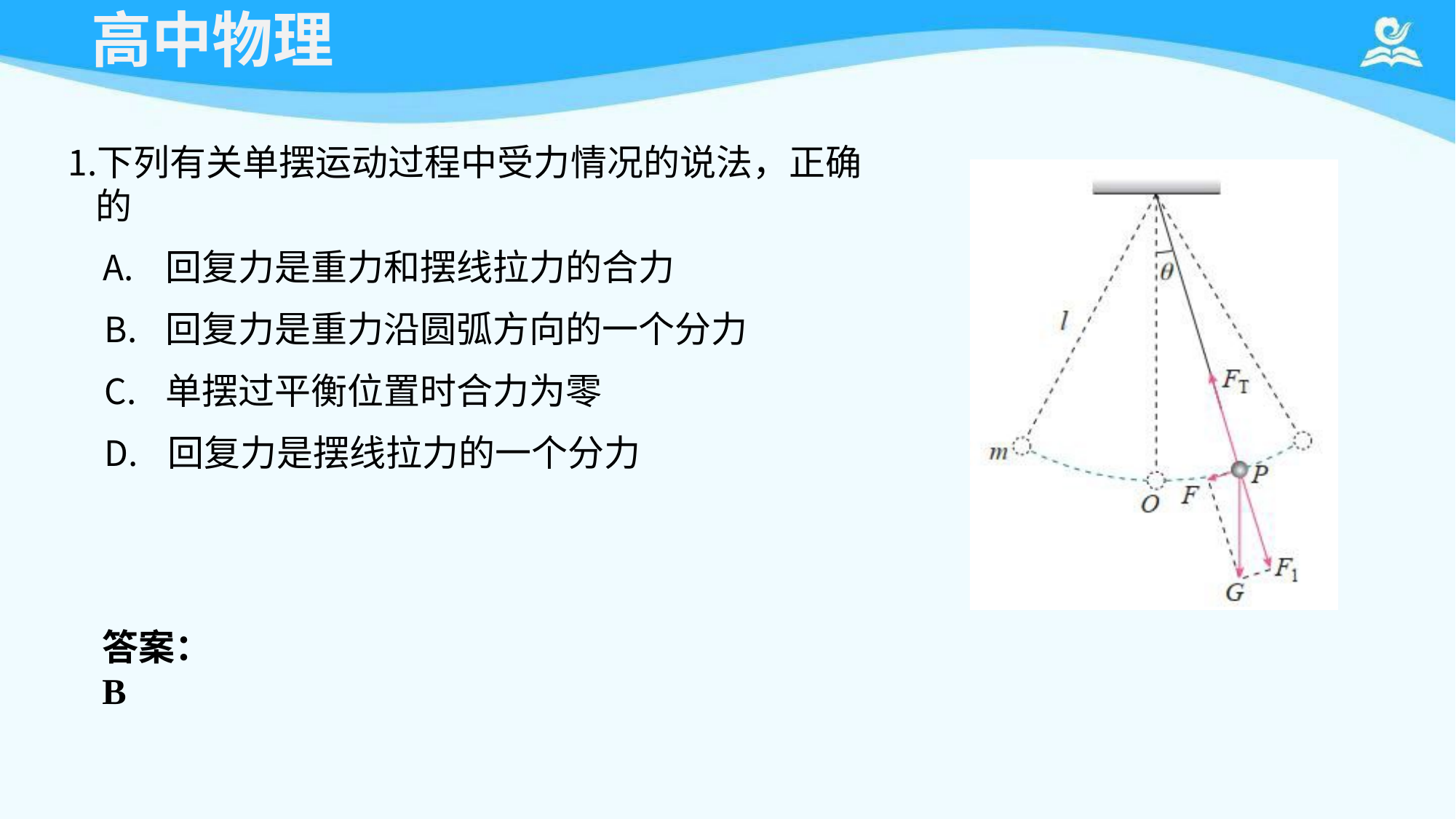

# 高中物理
下列有关单摆运动过程中受力情况的说法，正确的
回复力是重力和摆线拉力的合力
回复力是重力沿圆弧方向的一个分力
单摆过平衡位置时合力为零
回复力是摆线拉力的一个分力

答案：B